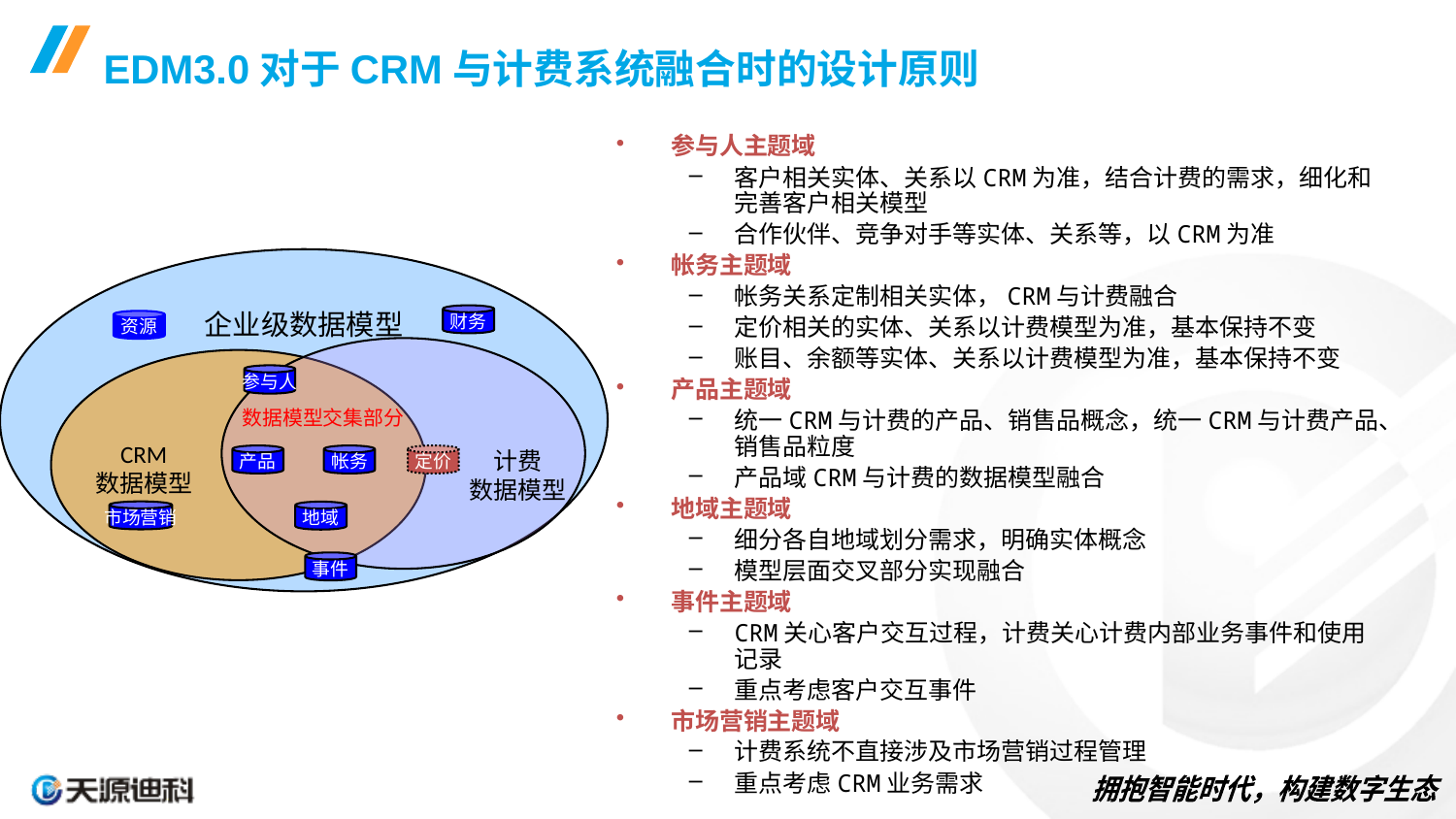

# EDM3.0对于CRM与计费系统融合时的设计原则
参与人主题域
客户相关实体、关系以CRM为准，结合计费的需求，细化和完善客户相关模型
合作伙伴、竞争对手等实体、关系等，以CRM为准
帐务主题域
帐务关系定制相关实体，CRM与计费融合
定价相关的实体、关系以计费模型为准，基本保持不变
账目、余额等实体、关系以计费模型为准，基本保持不变
产品主题域
统一CRM与计费的产品、销售品概念，统一CRM与计费产品、销售品粒度
产品域CRM与计费的数据模型融合
地域主题域
细分各自地域划分需求，明确实体概念
模型层面交叉部分实现融合
事件主题域
CRM关心客户交互过程，计费关心计费内部业务事件和使用记录
重点考虑客户交互事件
市场营销主题域
计费系统不直接涉及市场营销过程管理
重点考虑CRM业务需求
企业级数据模型
财务
资源

参与人
数据模型交集部分
CRM
数据模型
计费
数据模型
产品
帐务
定价
市场营销
地域
事件
28
28
28